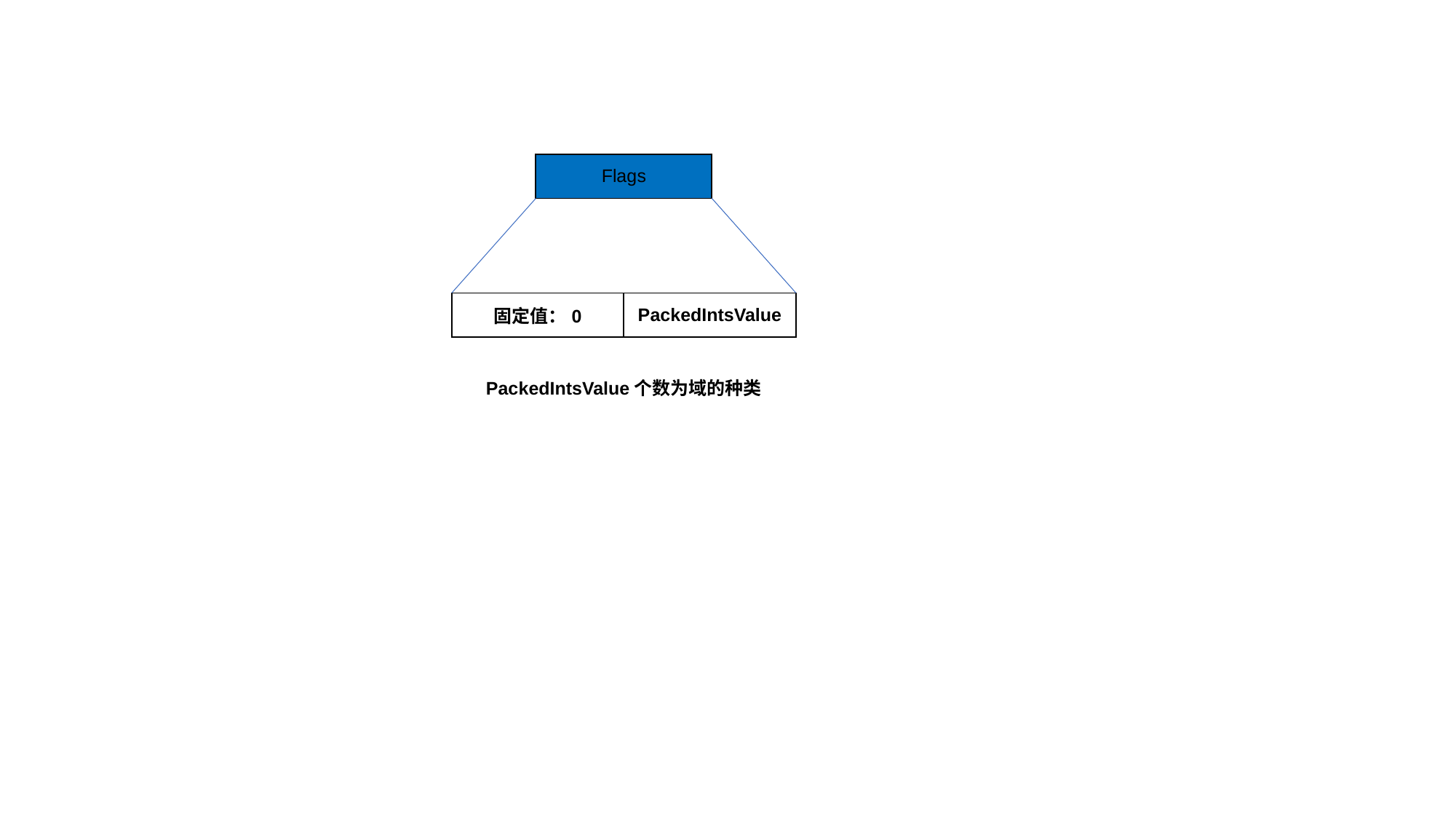

| Flags |
| --- |
| 固定值：0 | PackedIntsValue |
| --- | --- |
PackedIntsValue个数为域的种类